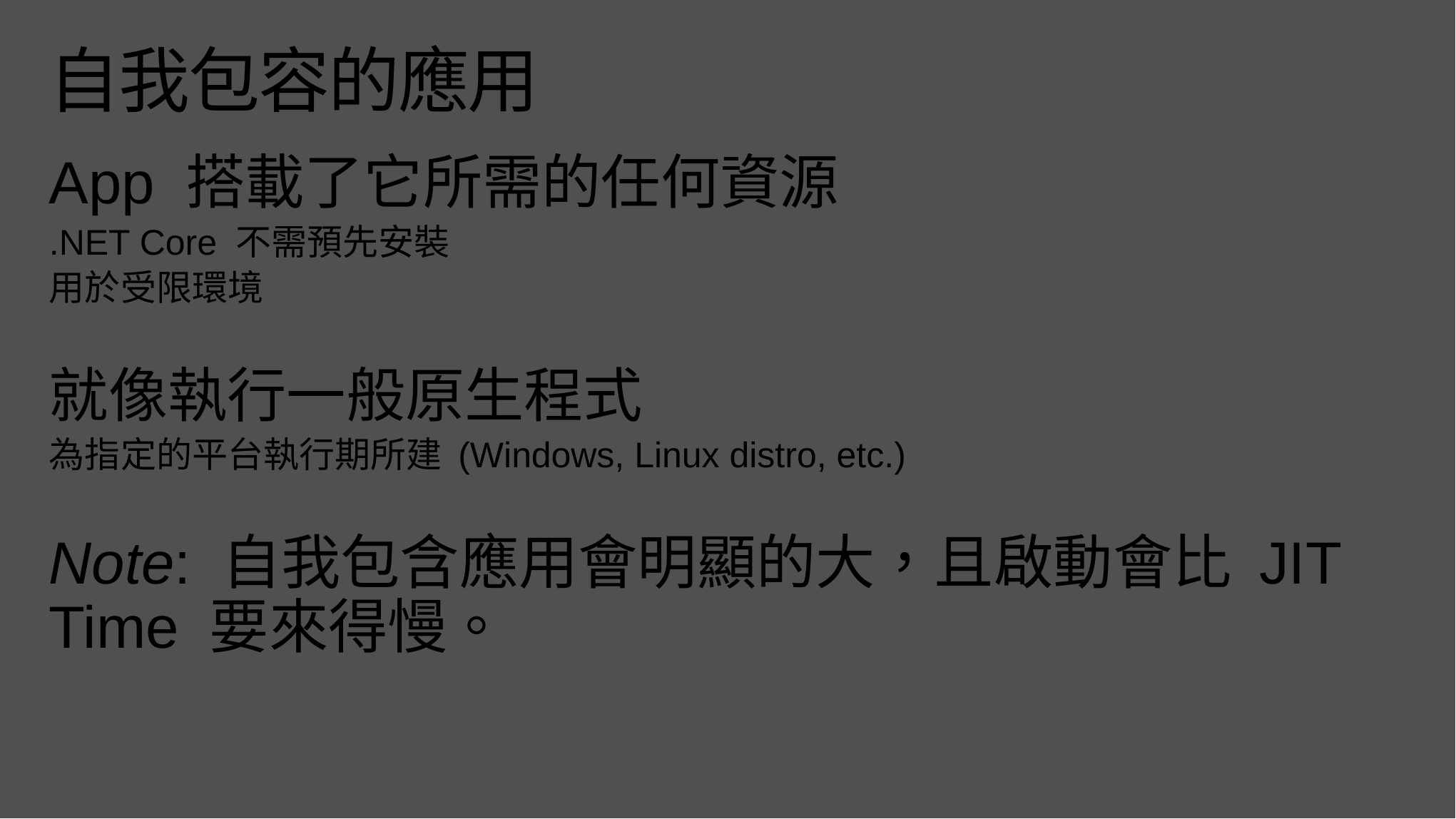

# 自我包容的應用
App 搭載了它所需的任何資源
.NET Core 不需預先安裝
用於受限環境

就像執行一般原生程式
為指定的平台執行期所建 (Windows, Linux distro, etc.)

Note: 自我包含應用會明顯的大，且啟動會比 JIT Time 要來得慢。